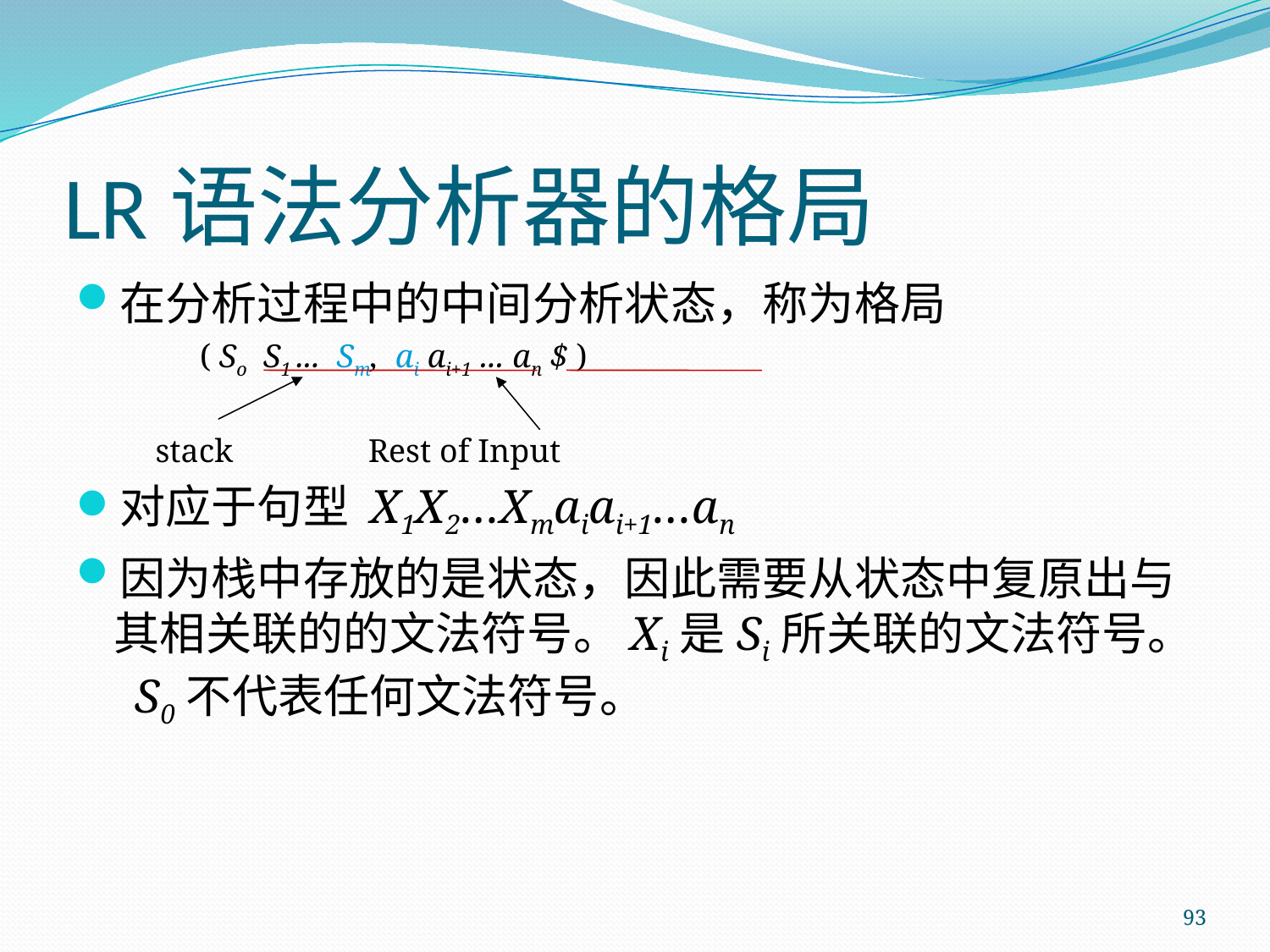

# LR语法分析器的格局
在分析过程中的中间分析状态，称为格局
               ( So  S1 ...  Sm,  ai ai+1 ... an $ )

	     stack		Rest of Input
对应于句型 X1X2…Xmaiai+1…an
因为栈中存放的是状态，因此需要从状态中复原出与其相关联的的文法符号。Xi是Si所关联的文法符号。 S0不代表任何文法符号。

93